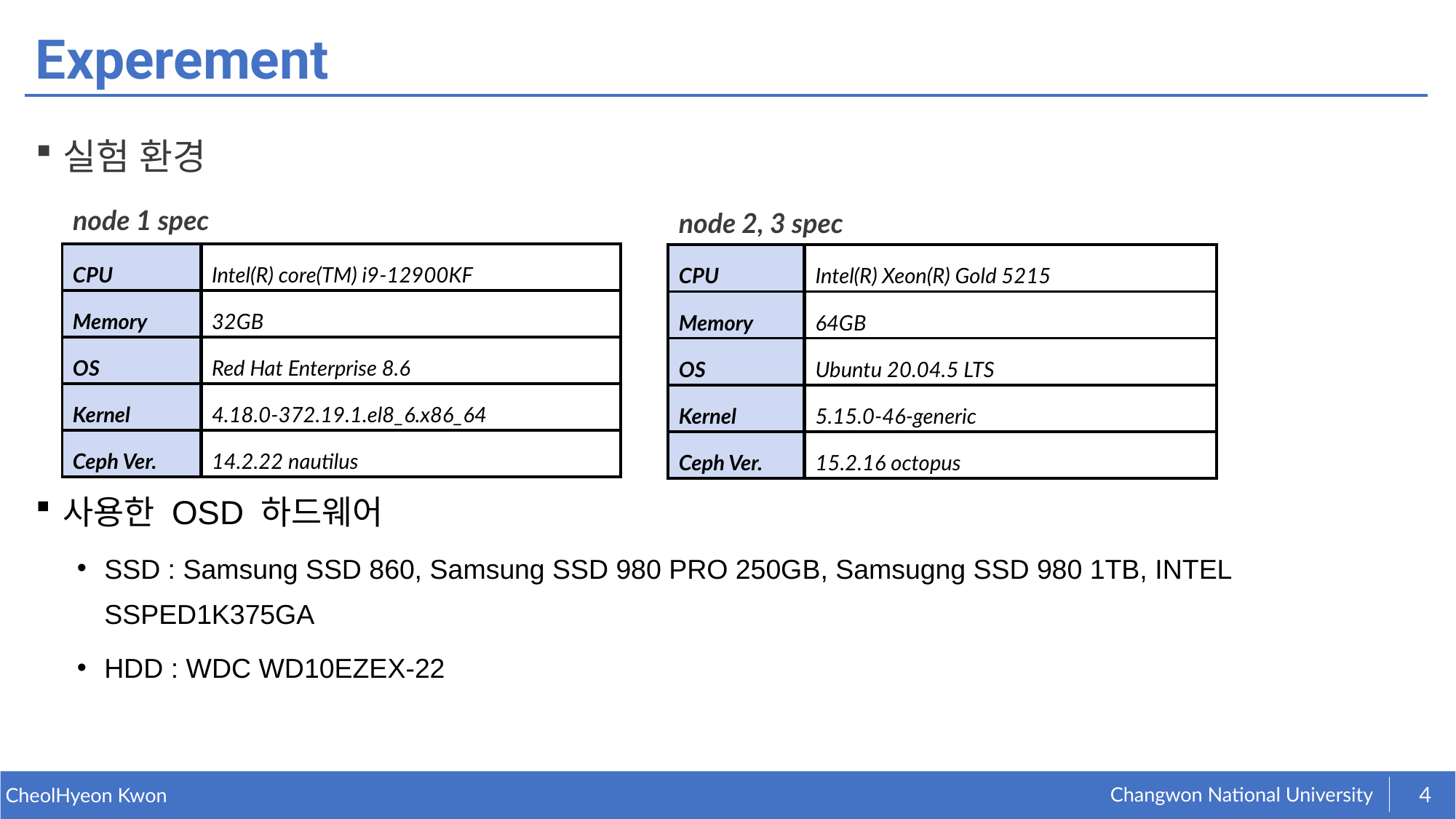

# Experement
실험 환경

사용한 OSD 하드웨어
SSD : Samsung SSD 860, Samsung SSD 980 PRO 250GB, Samsugng SSD 980 1TB, INTEL SSPED1K375GA
HDD : WDC WD10EZEX-22

node 1 spec
node 2, 3 spec
| CPU | Intel(R) core(TM) i9-12900KF |
| --- | --- |
| Memory | 32GB |
| OS | Red Hat Enterprise 8.6 |
| Kernel | 4.18.0-372.19.1.el8\_6.x86\_64 |
| Ceph Ver. | 14.2.22 nautilus |
| CPU | Intel(R) Xeon(R) Gold 5215 |
| --- | --- |
| Memory | 64GB |
| OS | Ubuntu 20.04.5 LTS |
| Kernel | 5.15.0-46-generic |
| Ceph Ver. | 15.2.16 octopus |
4